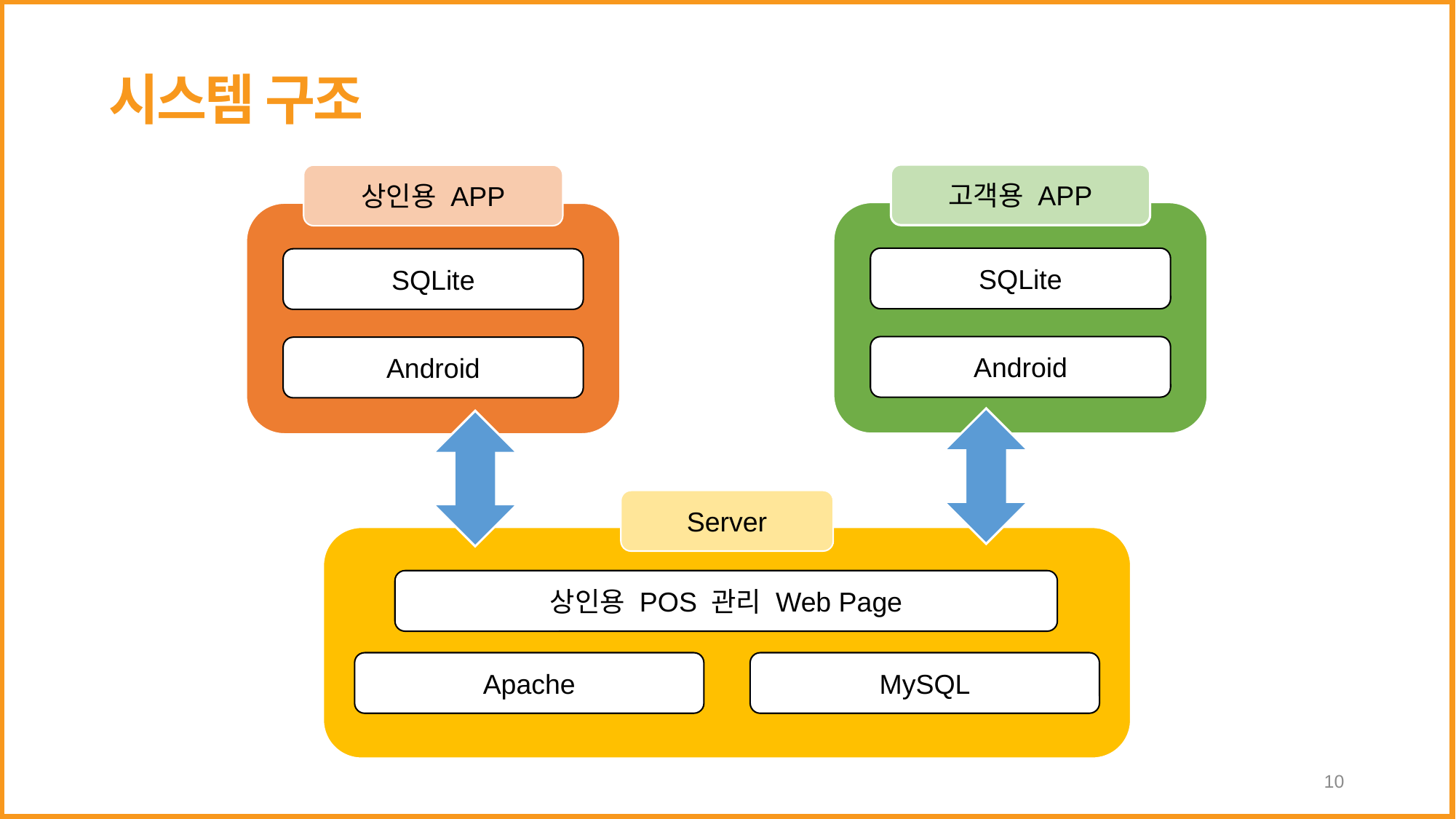

시스템 구조
고객용 APP

SQLite
Android
상인용 APP

SQLite
Android

Server

상인용 POS 관리 Web Page
Apache
MySQL
10